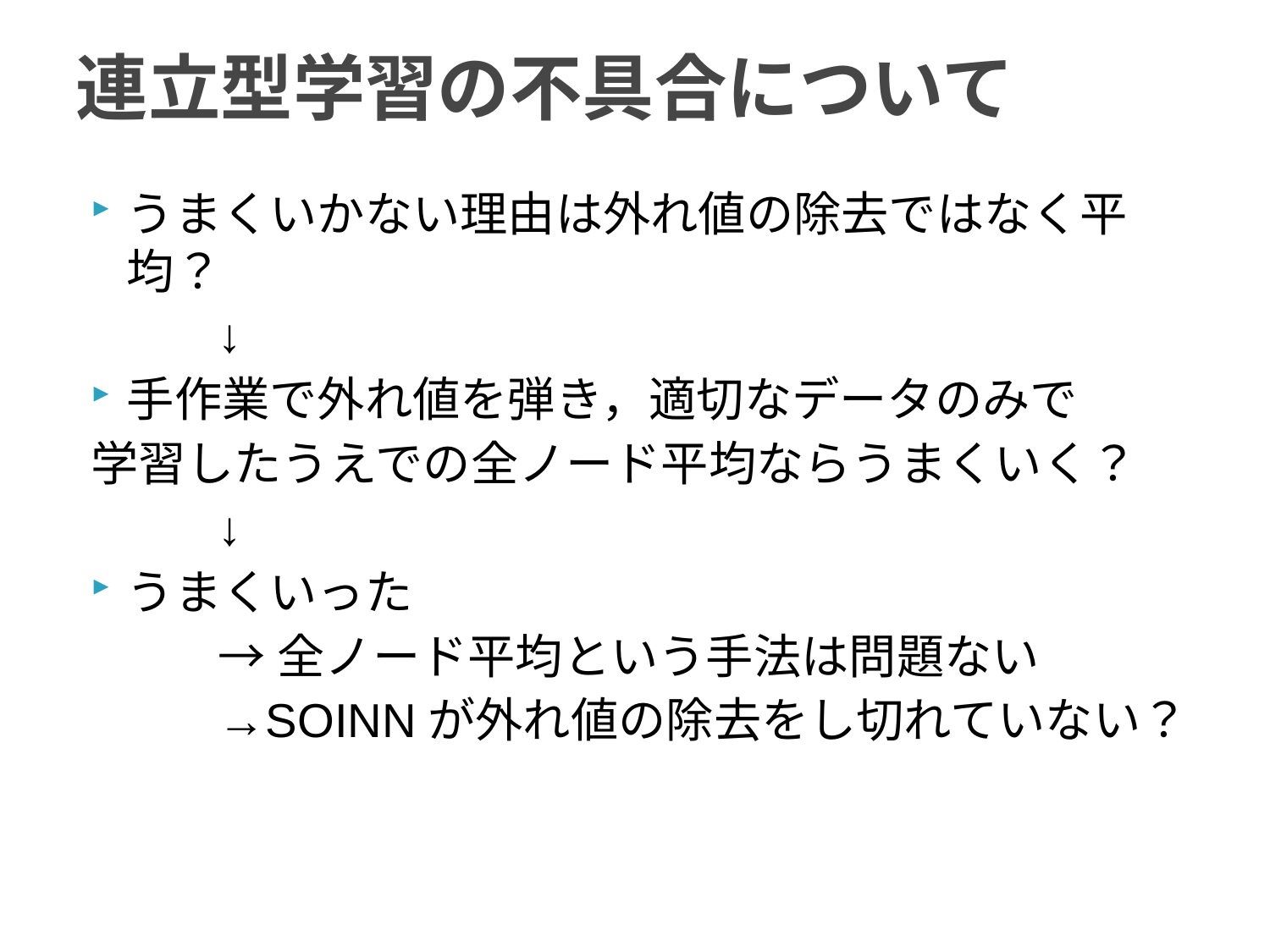

# 連立型学習の不具合について
うまくいかない理由は外れ値の除去ではなく平均？
	↓
手作業で外れ値を弾き，適切なデータのみで
学習したうえでの全ノード平均ならうまくいく？
	↓
うまくいった
	→全ノード平均という手法は問題ない
	→SOINNが外れ値の除去をし切れていない？